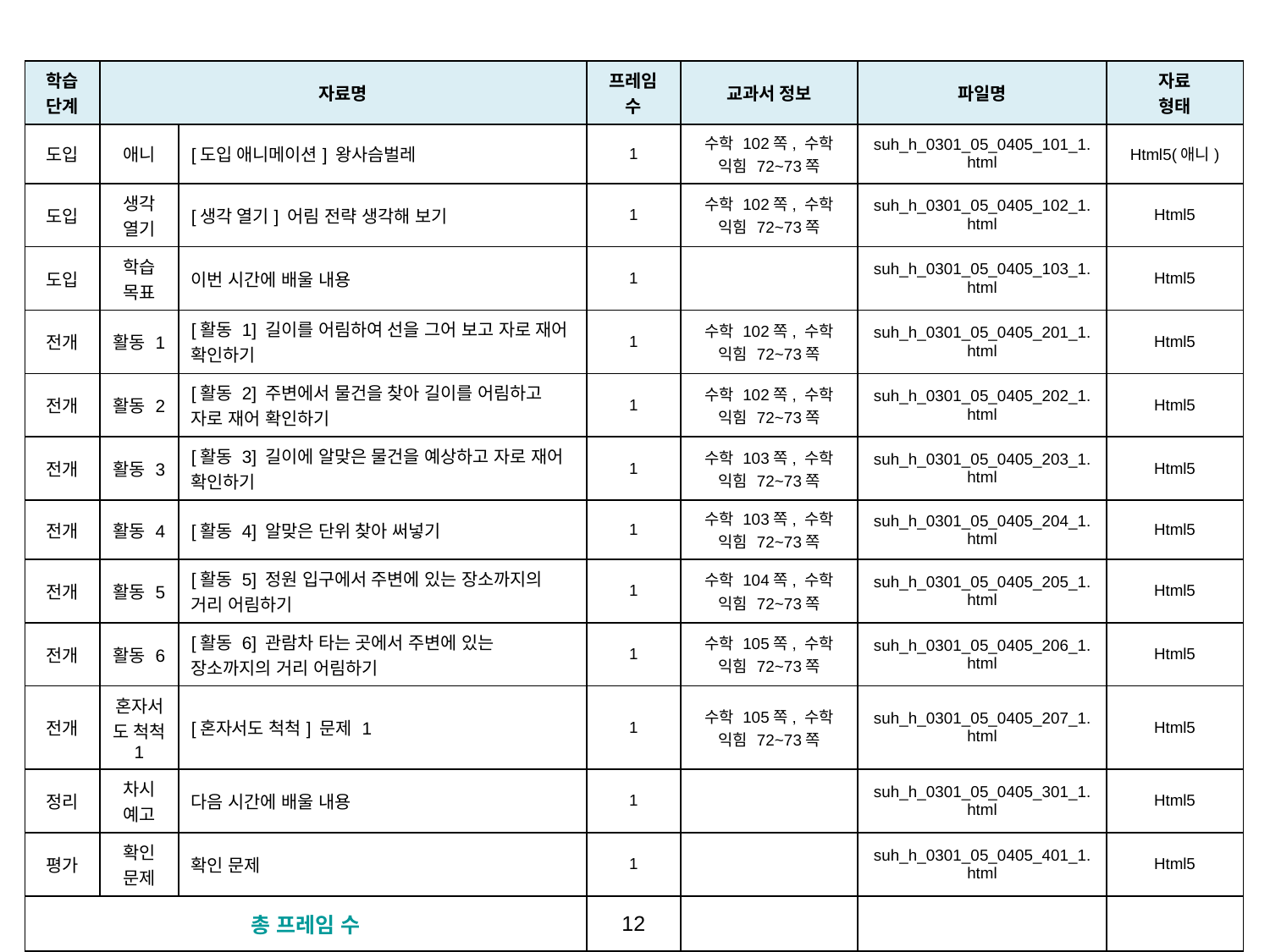

| 학습 단계 | 자료명 |  | 프레임 수 | 교과서 정보 | 파일명 | 자료 형태 |
| --- | --- | --- | --- | --- | --- | --- |
| 도입 | 애니 | [도입 애니메이션] 왕사슴벌레 | 1 | 수학 102쪽, 수학 익힘 72~73쪽 | suh\_h\_0301\_05\_0405\_101\_1.html | Html5(애니) |
| 도입 | 생각 열기 | [생각 열기] 어림 전략 생각해 보기 | 1 | 수학 102쪽, 수학 익힘 72~73쪽 | suh\_h\_0301\_05\_0405\_102\_1.html | Html5 |
| 도입 | 학습 목표 | 이번 시간에 배울 내용 | 1 |  | suh\_h\_0301\_05\_0405\_103\_1.html | Html5 |
| 전개 | 활동 1 | [활동 1] 길이를 어림하여 선을 그어 보고 자로 재어 확인하기 | 1 | 수학 102쪽, 수학 익힘 72~73쪽 | suh\_h\_0301\_05\_0405\_201\_1.html | Html5 |
| 전개 | 활동 2 | [활동 2] 주변에서 물건을 찾아 길이를 어림하고 자로 재어 확인하기 | 1 | 수학 102쪽, 수학 익힘 72~73쪽 | suh\_h\_0301\_05\_0405\_202\_1.html | Html5 |
| 전개 | 활동 3 | [활동 3] 길이에 알맞은 물건을 예상하고 자로 재어 확인하기 | 1 | 수학 103쪽, 수학 익힘 72~73쪽 | suh\_h\_0301\_05\_0405\_203\_1.html | Html5 |
| 전개 | 활동 4 | [활동 4] 알맞은 단위 찾아 써넣기 | 1 | 수학 103쪽, 수학 익힘 72~73쪽 | suh\_h\_0301\_05\_0405\_204\_1.html | Html5 |
| 전개 | 활동 5 | [활동 5] 정원 입구에서 주변에 있는 장소까지의 거리 어림하기 | 1 | 수학 104쪽, 수학 익힘 72~73쪽 | suh\_h\_0301\_05\_0405\_205\_1.html | Html5 |
| 전개 | 활동 6 | [활동 6] 관람차 타는 곳에서 주변에 있는 장소까지의 거리 어림하기 | 1 | 수학 105쪽, 수학 익힘 72~73쪽 | suh\_h\_0301\_05\_0405\_206\_1.html | Html5 |
| 전개 | 혼자서도 척척 1 | [혼자서도 척척] 문제 1 | 1 | 수학 105쪽, 수학 익힘 72~73쪽 | suh\_h\_0301\_05\_0405\_207\_1.html | Html5 |
| 정리 | 차시 예고 | 다음 시간에 배울 내용 | 1 |  | suh\_h\_0301\_05\_0405\_301\_1.html | Html5 |
| 평가 | 확인 문제 | 확인 문제 | 1 |  | suh\_h\_0301\_05\_0405\_401\_1.html | Html5 |
| 총 프레임 수 |  |  | 12 |  |  |  |